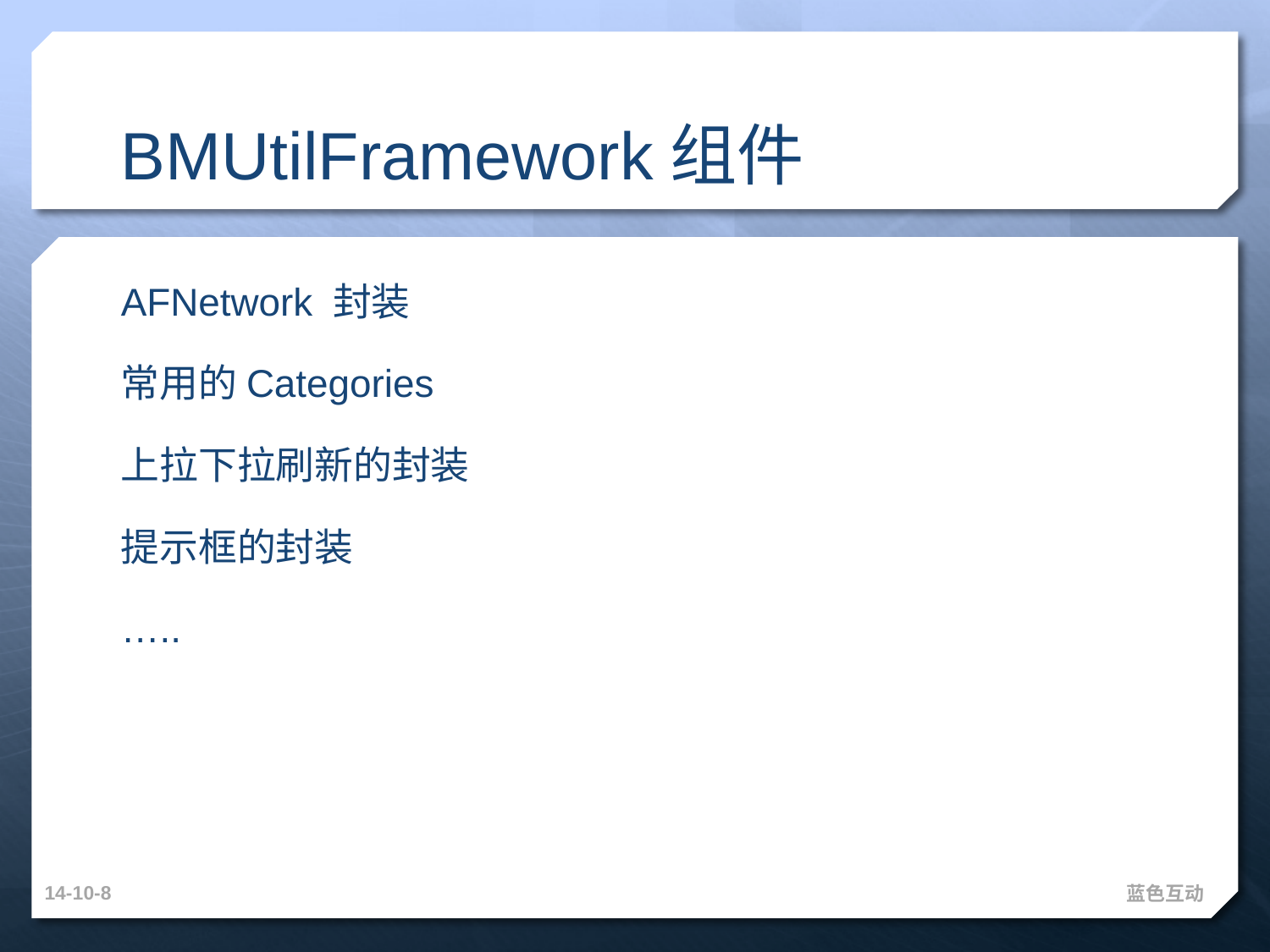

# BMUtilFramework组件
AFNetwork 封装
常用的Categories
上拉下拉刷新的封装
提示框的封装
…..
14-10-8
蓝色互动